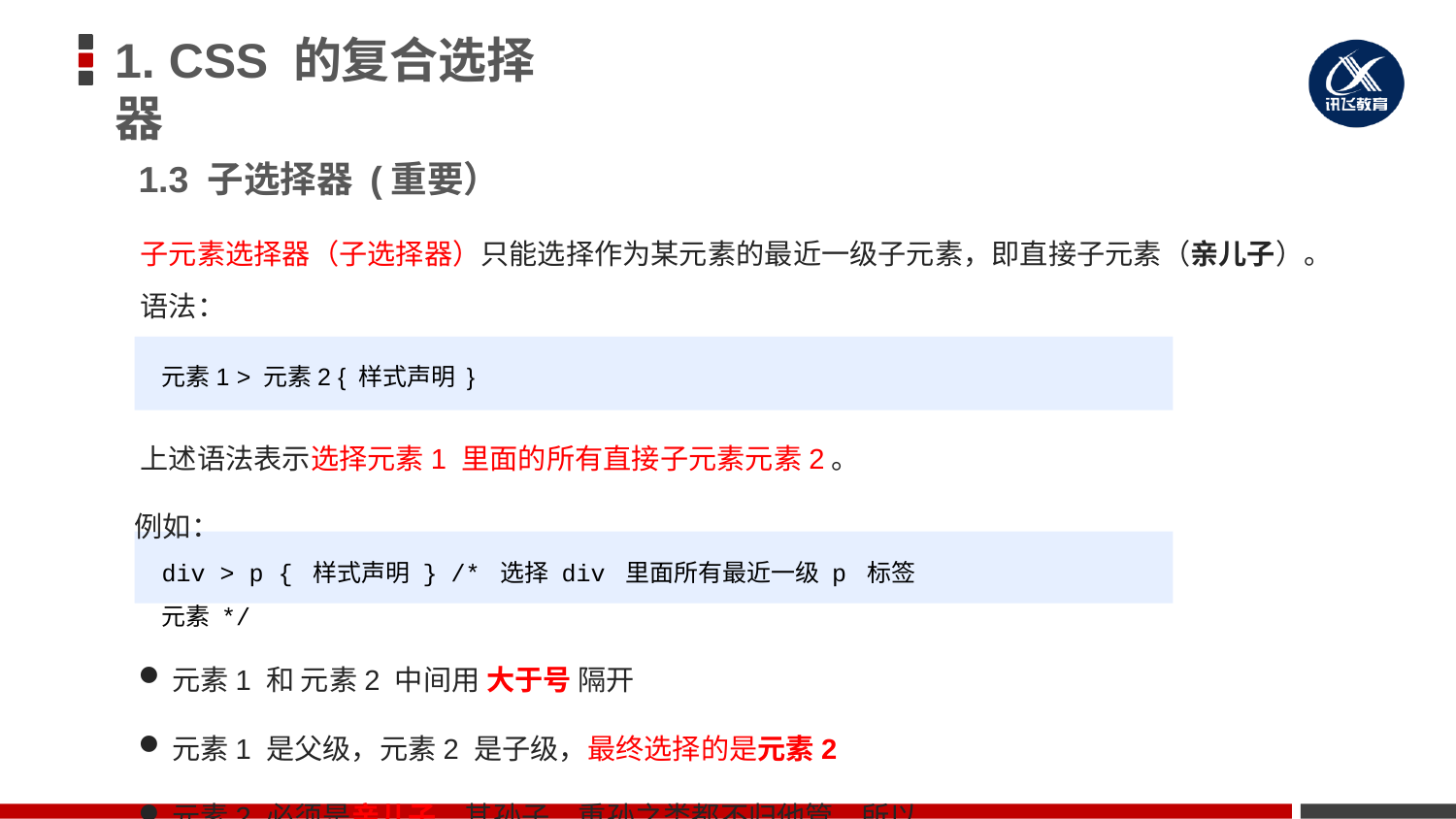

# 1. CSS 的复合选择器
1.3 子选择器 (重要）
子元素选择器（子选择器）只能选择作为某元素的最近一级子元素，即直接子元素（亲儿子）。
语法：

元素1 > 元素2 { 样式声明 }
上述语法表示选择元素1 里面的所有直接子元素元素2。
例如：
div > p { 样式声明 }	/* 选择 div 里面所有最近一级 p 标签元素 */

元素1 和 元素2 中间用 大于号 隔开

元素1 是父级，元素2 是子级，最终选择的是元素2

元素2 必须是亲儿子，其孙子、重孙之类都不归他管，所以我们也可以叫他 “亲儿子选择器”